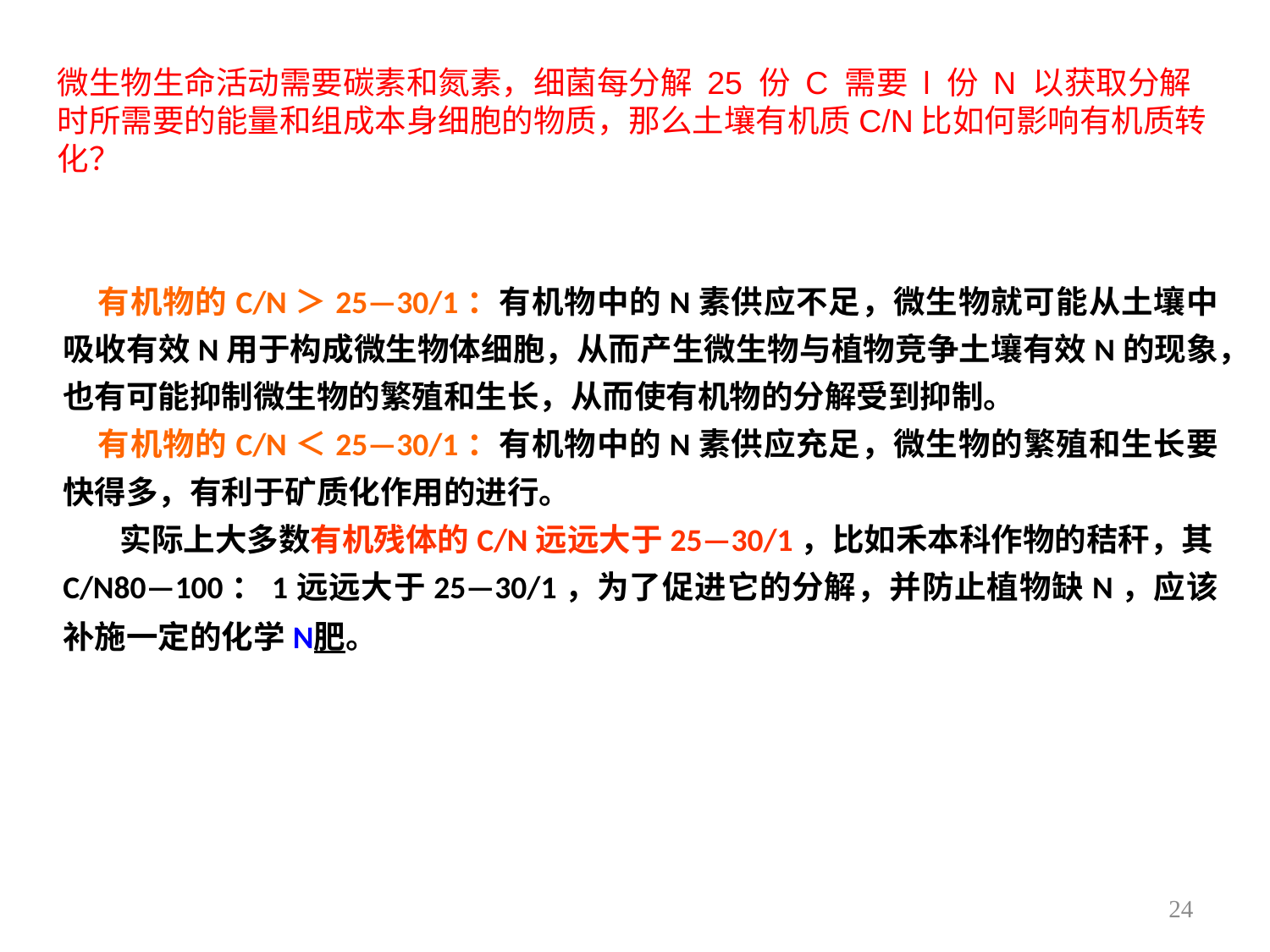

微生物生命活动需要碳素和氮素，细菌每分解 25 份 C 需要 l 份 N 以获取分解时所需要的能量和组成本身细胞的物质，那么土壤有机质C/N比如何影响有机质转化？
有机物的C/N＞25—30/1：有机物中的N素供应不足，微生物就可能从土壤中吸收有效N用于构成微生物体细胞，从而产生微生物与植物竞争土壤有效N的现象，也有可能抑制微生物的繁殖和生长，从而使有机物的分解受到抑制。
有机物的C/N＜25—30/1：有机物中的N素供应充足，微生物的繁殖和生长要快得多，有利于矿质化作用的进行。
  实际上大多数有机残体的C/N远远大于25—30/1，比如禾本科作物的秸秆，其C/N80—100：1远远大于25—30/1，为了促进它的分解，并防止植物缺N，应该补施一定的化学N肥。
24